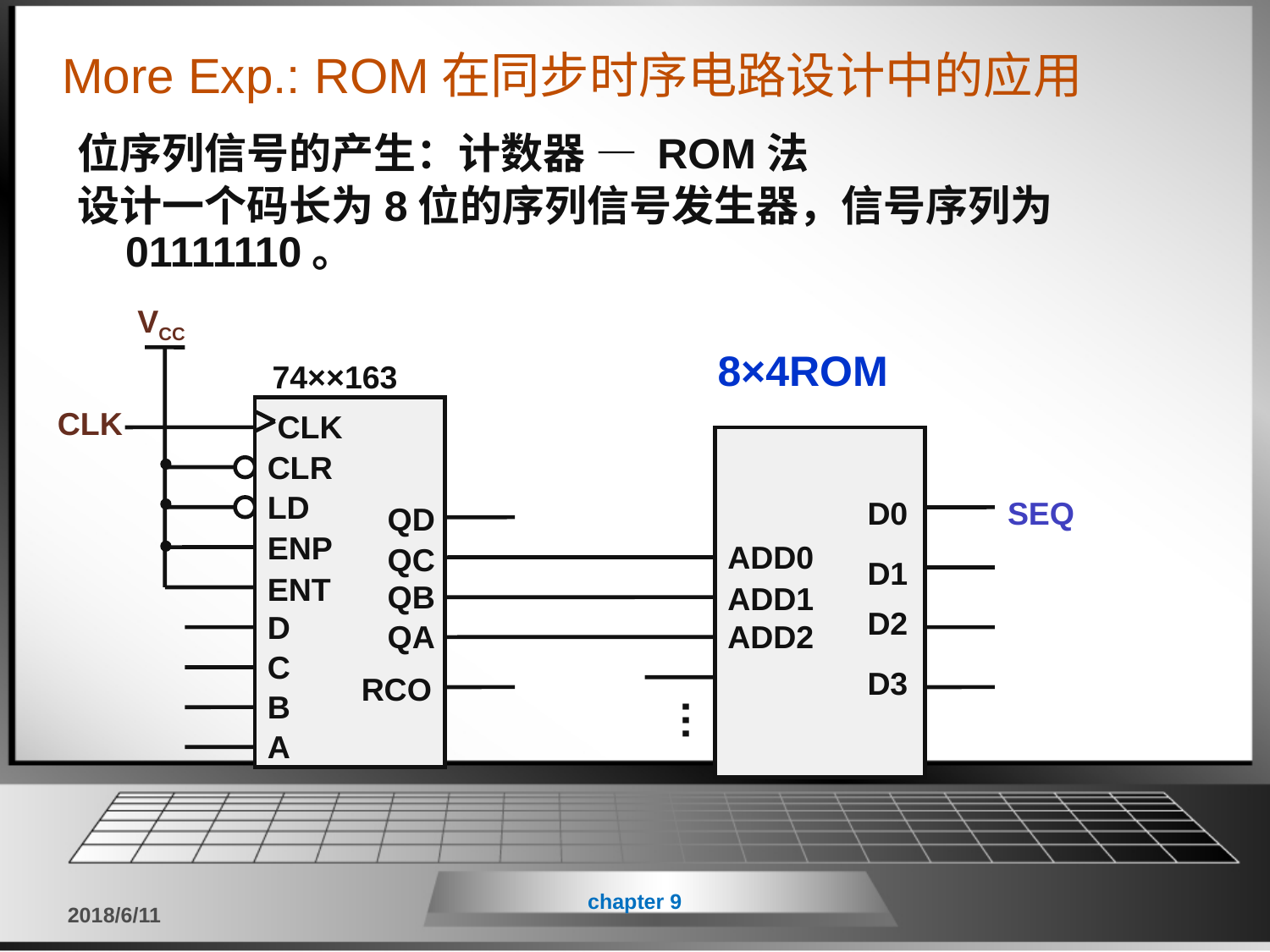

# More Exp.: ROM在同步时序电路设计中的应用
位序列信号的产生：计数器 — ROM法
设计一个码长为8位的序列信号发生器，信号序列为01111110。
VCC
8×4ROM

74××163
CLK

CLK

CLR
LD
QD
ENP
QC
ENT
QB
D
QA
C
RCO
B
A

D0
SEQ

ADD0

D1

ADD1

D2
ADD2

D3

…

chapter 9
2018/6/11